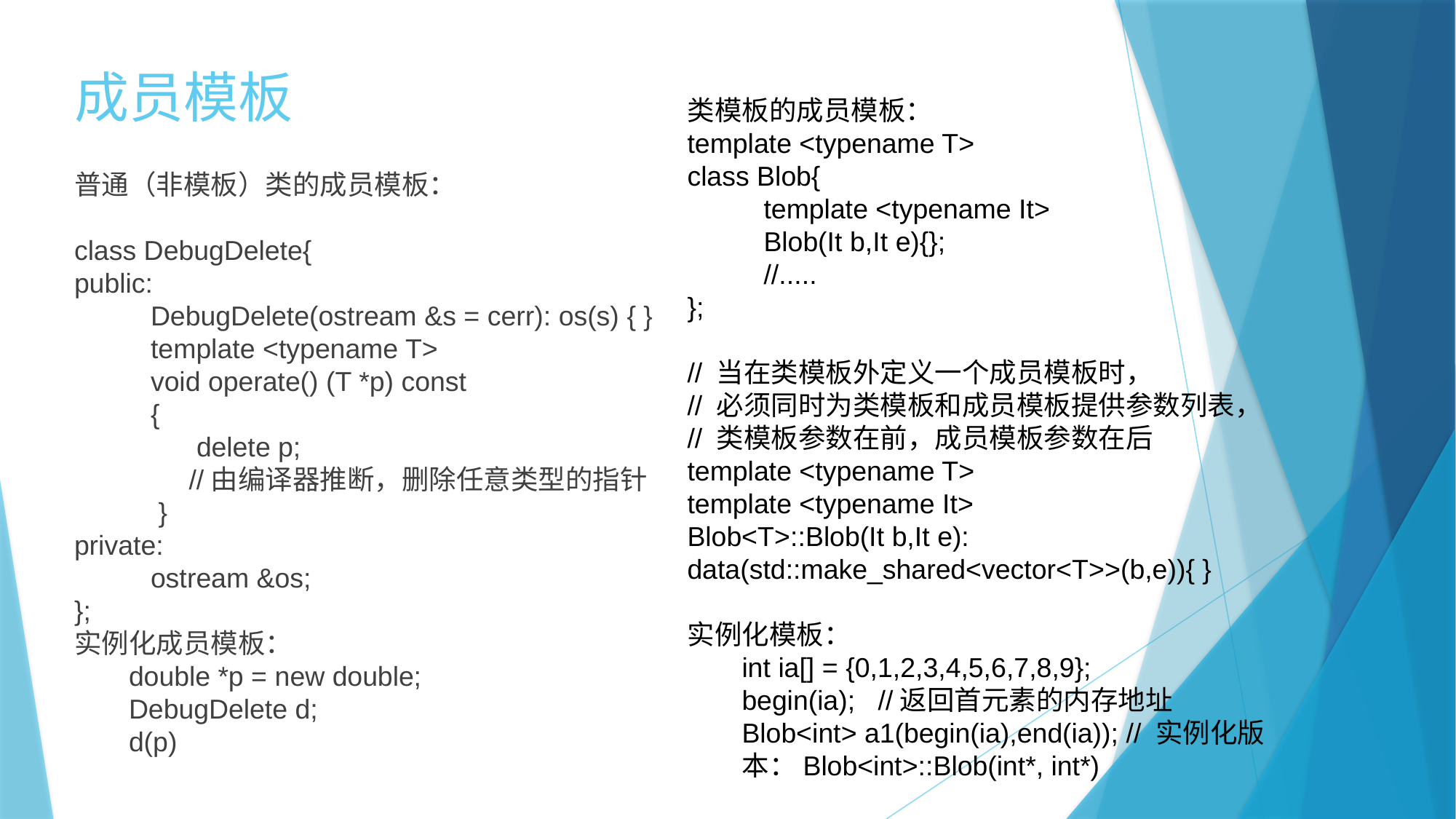

# 成员模板
类模板的成员模板：
template <typename T>
class Blob{
          template <typename It>
          Blob(It b,It e){};
          //.....
};

// 当在类模板外定义一个成员模板时，
// 必须同时为类模板和成员模板提供参数列表，
// 类模板参数在前，成员模板参数在后
template <typename T>
template <typename It>
Blob<T>::Blob(It b,It e): data(std::make_shared<vector<T>>(b,e)){ }

实例化模板：
int ia[] = {0,1,2,3,4,5,6,7,8,9};
begin(ia);   //返回首元素的内存地址
Blob<int> a1(begin(ia),end(ia)); // 实例化版本：Blob<int>::Blob(int*, int*)
普通（非模板）类的成员模板：

class DebugDelete{
public:
          DebugDelete(ostream &s = cerr): os(s) { }
          template <typename T>
          void operate() (T *p) const
          {
                delete p;
               //由编译器推断，删除任意类型的指针
           }
private:
          ostream &os;
};
实例化成员模板：
double *p = new double;
DebugDelete d;
d(p)